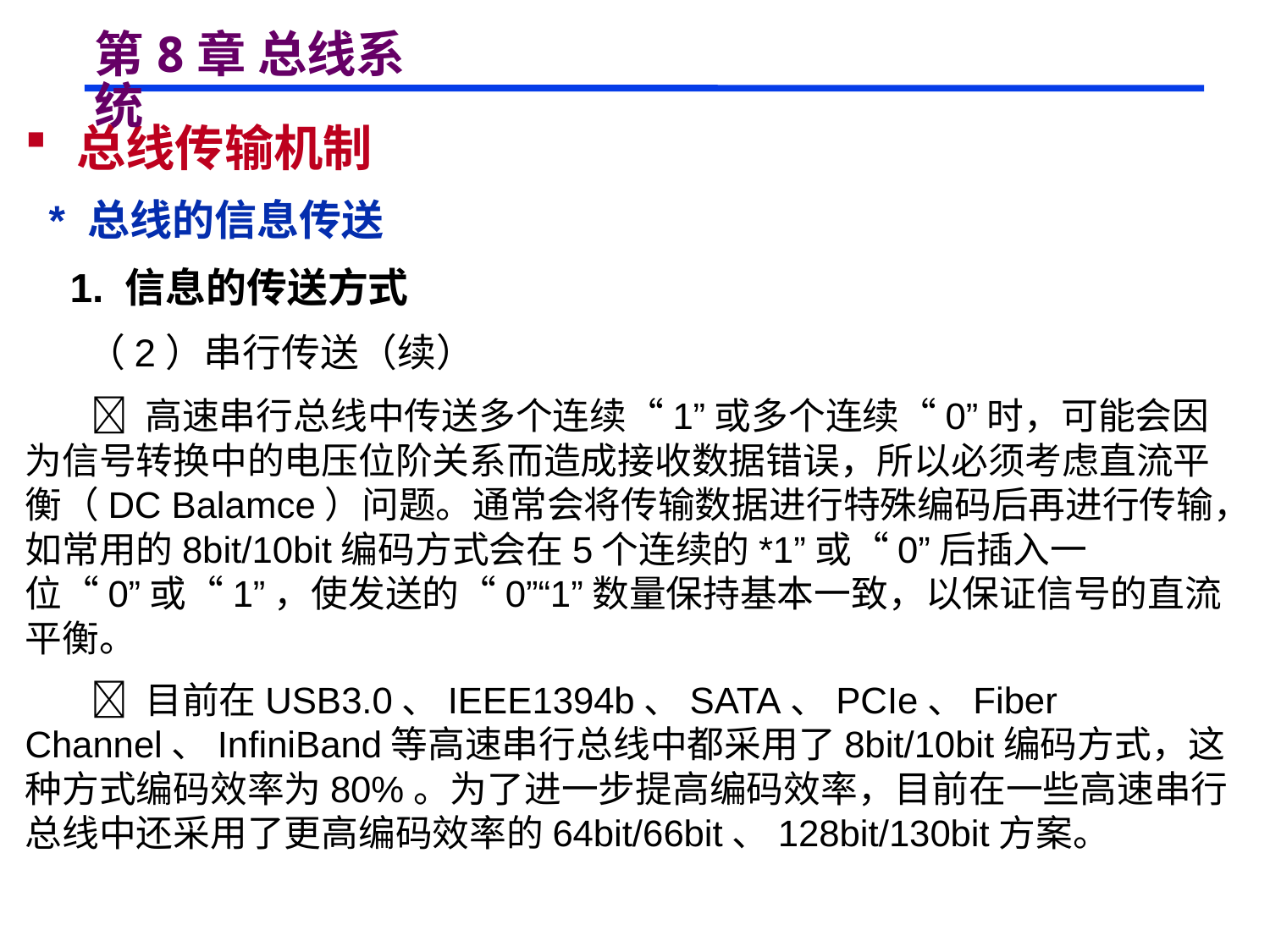

# 第8章 总线系统
 总线传输机制
  * 总线的信息传送
    1. 信息的传送方式
      （2）串行传送（续）
        ♦ 高速串行总线中传送多个连续“1”或多个连续“0”时，可能会因为信号转换中的电压位阶关系而造成接收数据错误，所以必须考虑直流平衡（DC Balamce）问题。通常会将传输数据进行特殊编码后再进行传输，如常用的8bit/10bit编码方式会在5个连续的*1”或“0”后插入一位“0”或“1”，使发送的“0”“1”数量保持基本一致，以保证信号的直流平衡。
        ♦ 目前在USB3.0、IEEE1394b、SATA、PCIe、Fiber Channel、InfiniBand等高速串行总线中都采用了8bit/10bit编码方式，这种方式编码效率为80%。为了进一步提高编码效率，目前在一些高速串行总线中还采用了更高编码效率的64bit/66bit、128bit/130bit方案。